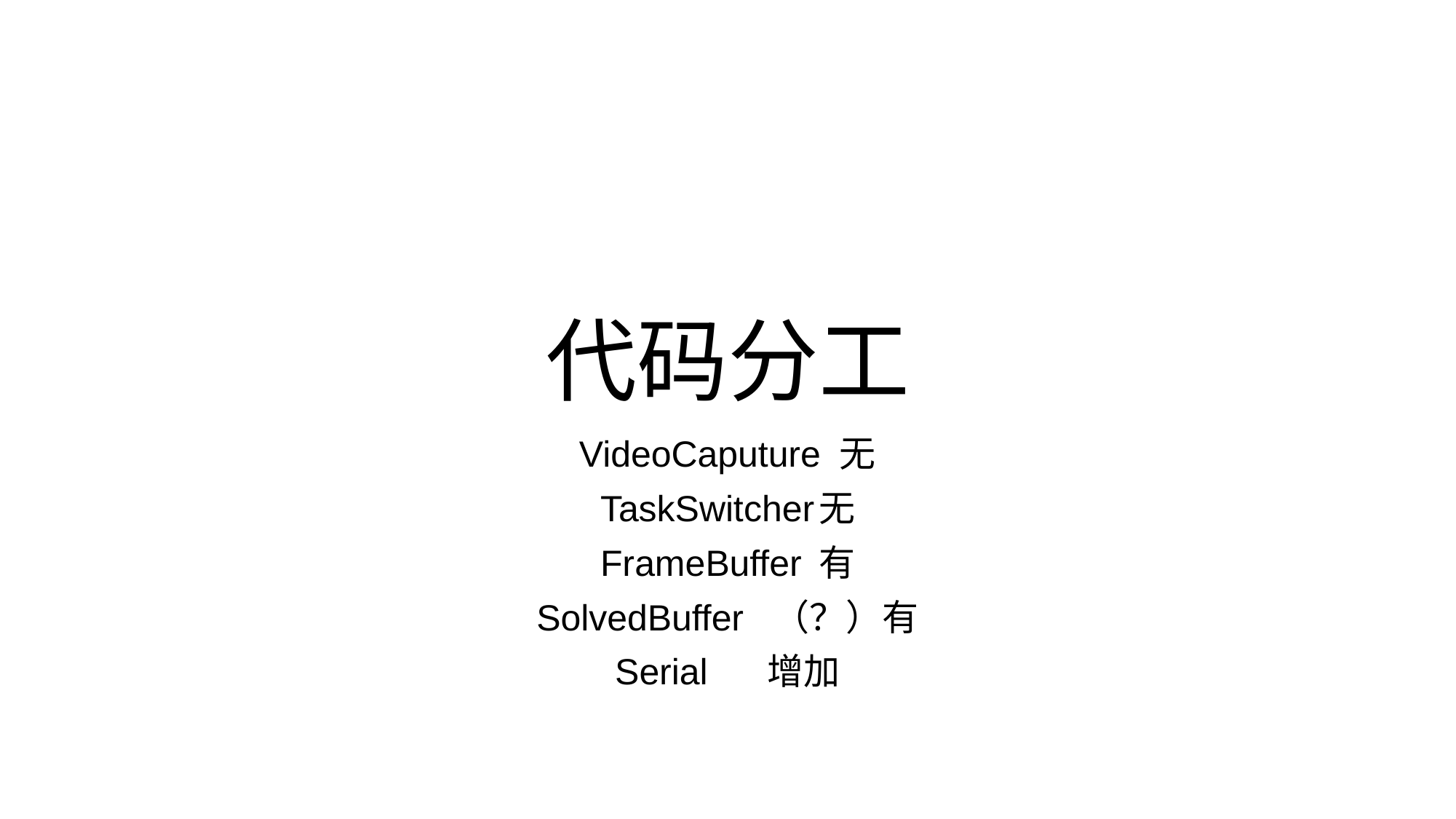

# 代码分工
VideoCaputure 无
TaskSwitcher	无
FrameBuffer 	有
SolvedBuffer  （？）有
Serial     增加